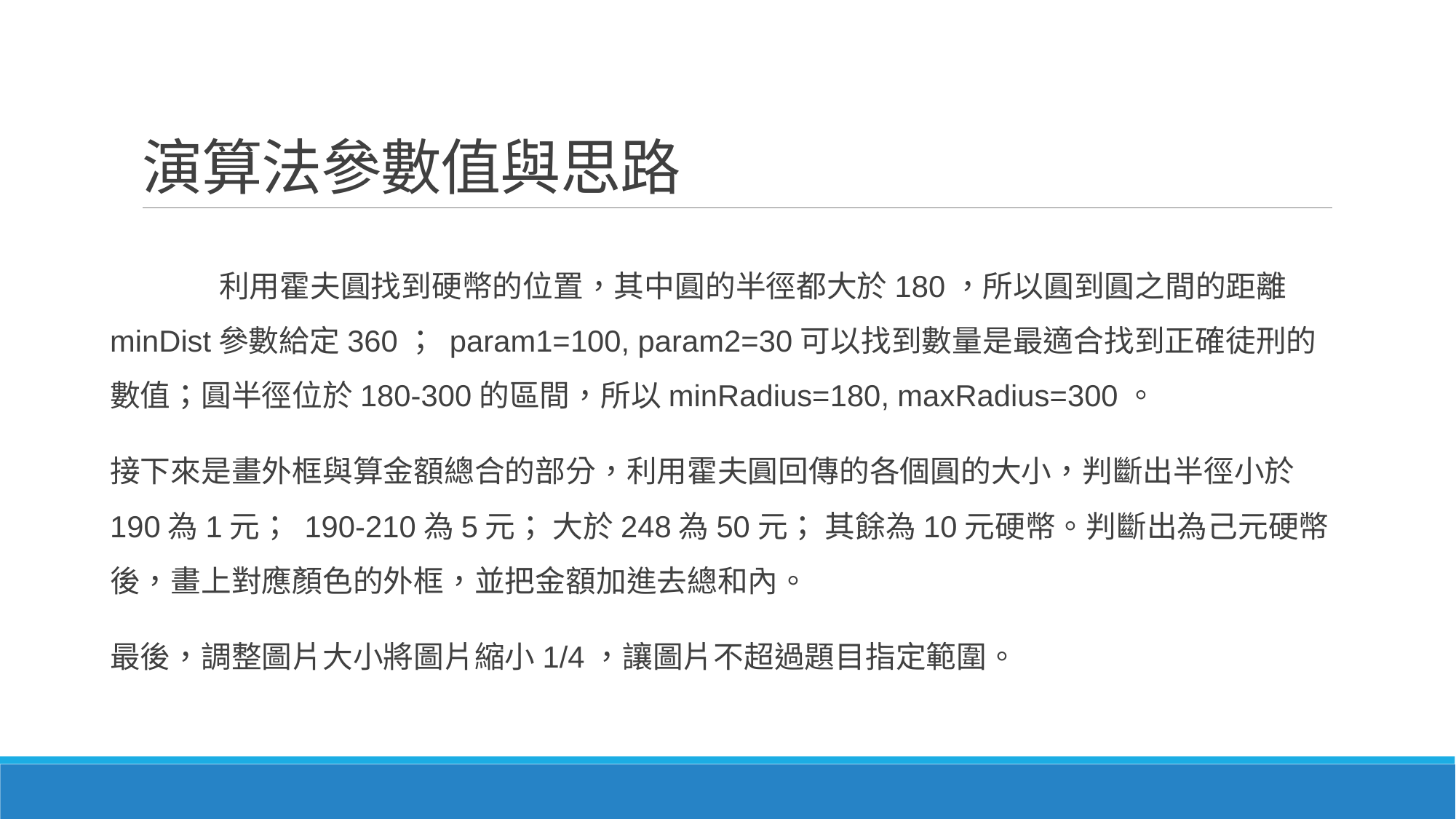

# 演算法參數值與思路
	利用霍夫圓找到硬幣的位置，其中圓的半徑都大於180，所以圓到圓之間的距離minDist參數給定360； param1=100, param2=30可以找到數量是最適合找到正確徒刑的數值；圓半徑位於180-300的區間，所以minRadius=180, maxRadius=300。
接下來是畫外框與算金額總合的部分，利用霍夫圓回傳的各個圓的大小，判斷出半徑小於190為1元； 190-210為5元； 大於248為50元； 其餘為10元硬幣。判斷出為己元硬幣後，畫上對應顏色的外框，並把金額加進去總和內。
最後，調整圖片大小將圖片縮小1/4，讓圖片不超過題目指定範圍。